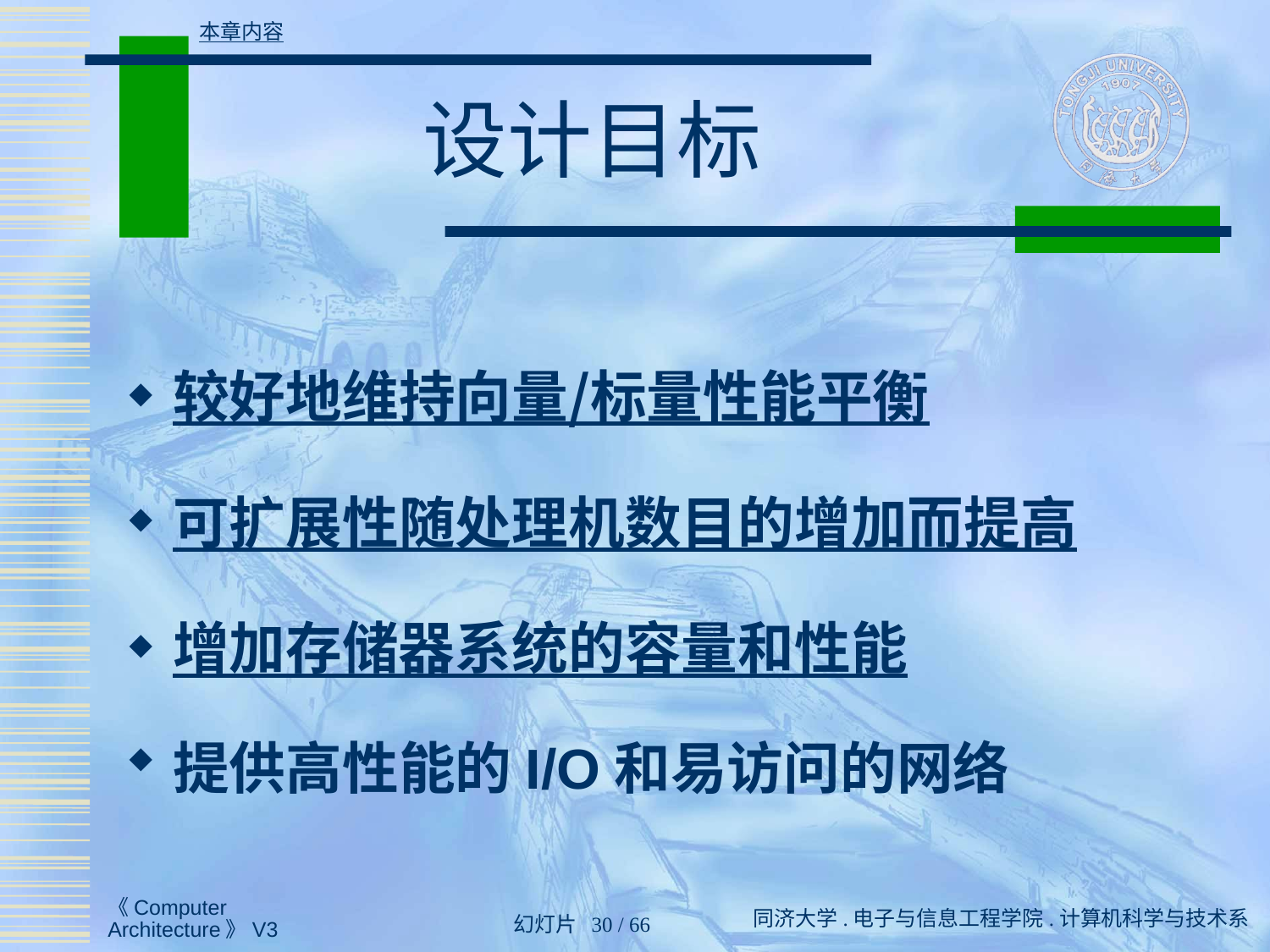

本章内容
# 设计目标
较好地维持向量/标量性能平衡
可扩展性随处理机数目的增加而提高
增加存储器系统的容量和性能
提供高性能的I/O和易访问的网络